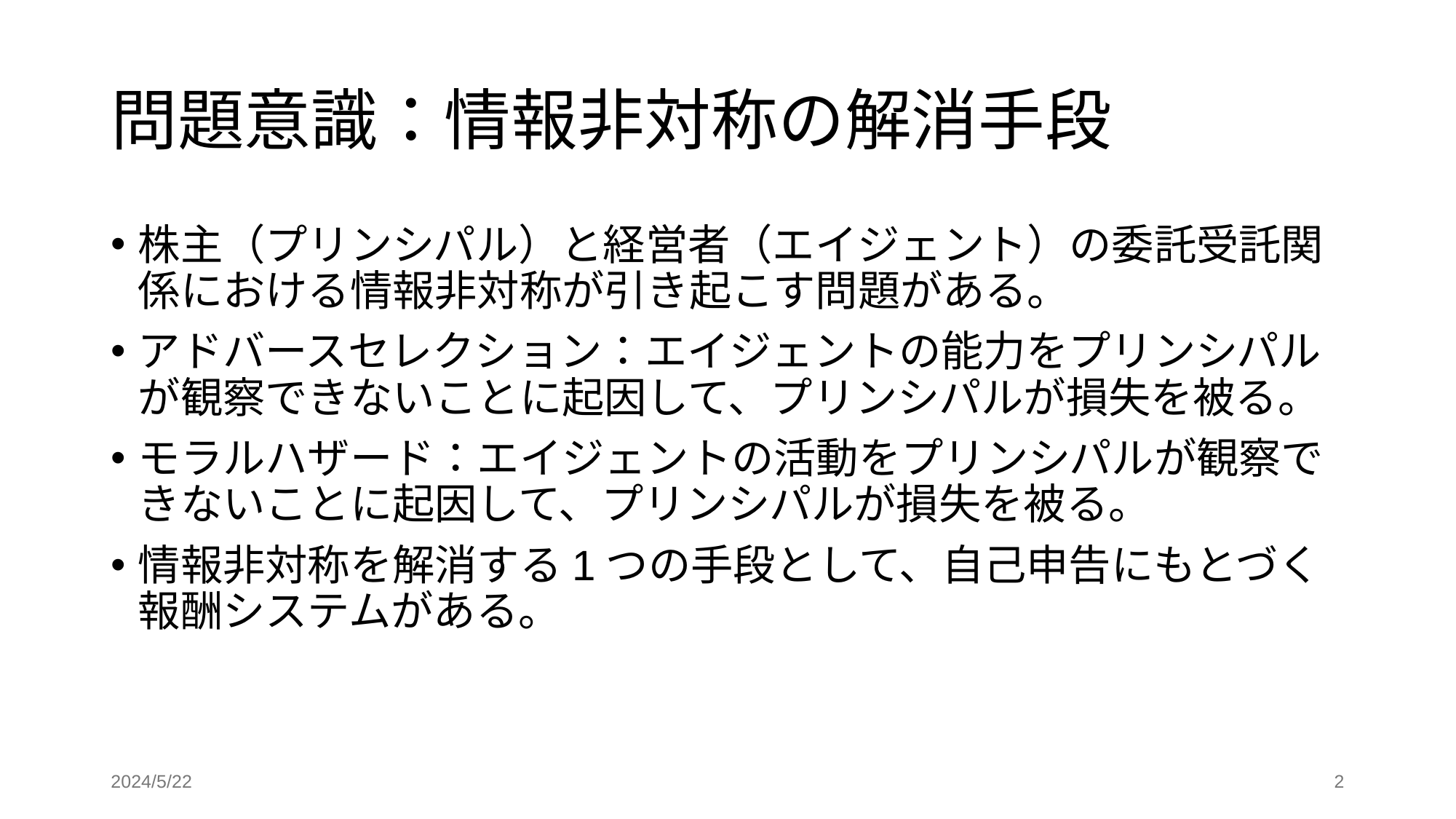

# 問題意識：情報非対称の解消手段
株主（プリンシパル）と経営者（エイジェント）の委託受託関係における情報非対称が引き起こす問題がある。
アドバースセレクション：エイジェントの能力をプリンシパルが観察できないことに起因して、プリンシパルが損失を被る。
モラルハザード：エイジェントの活動をプリンシパルが観察できないことに起因して、プリンシパルが損失を被る。
情報非対称を解消する1つの手段として、自己申告にもとづく報酬システムがある。
2024/5/22
2